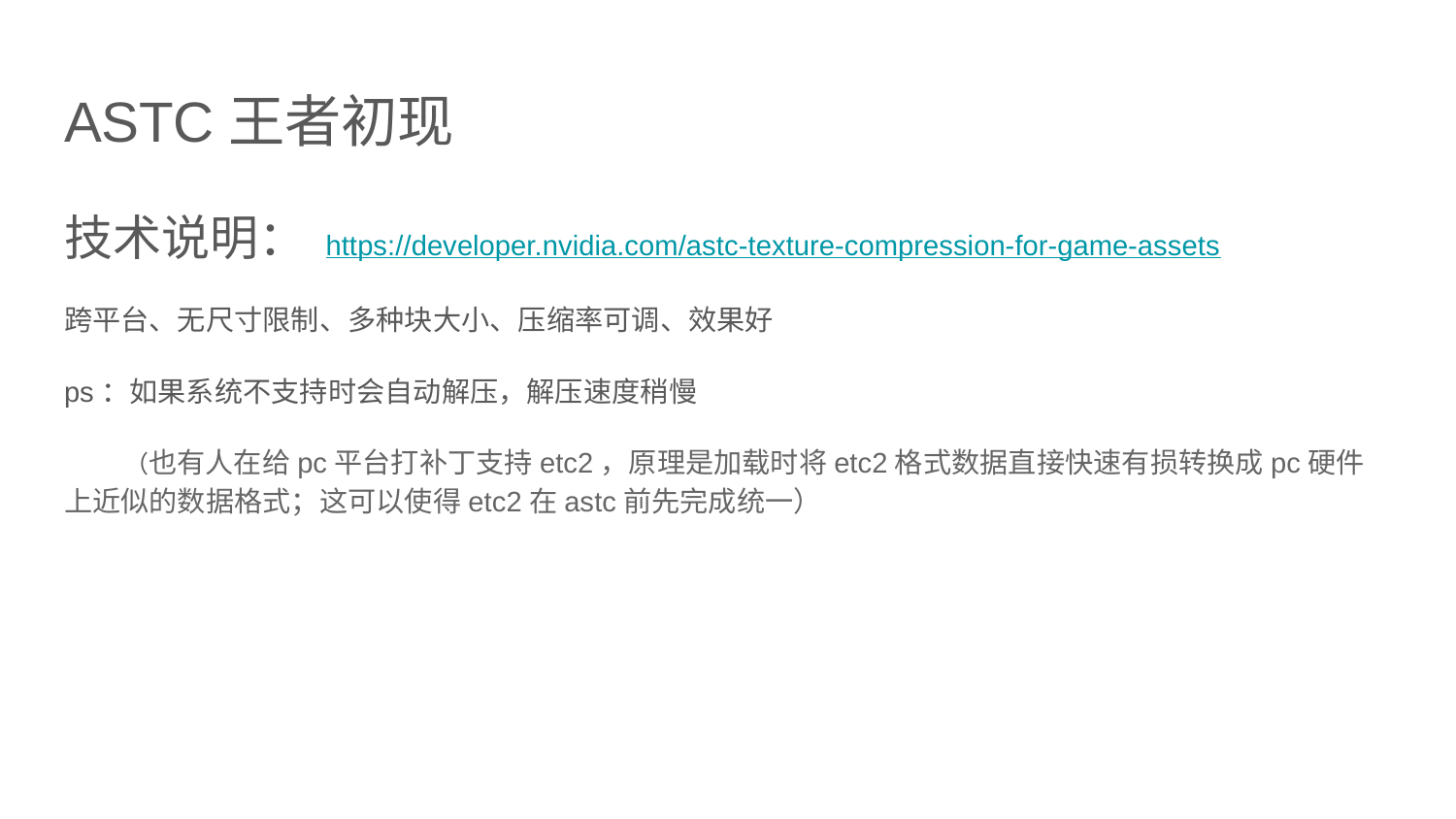

# ASTC王者初现
技术说明： https://developer.nvidia.com/astc-texture-compression-for-game-assets
跨平台、无尺寸限制、多种块大小、压缩率可调、效果好
ps：如果系统不支持时会自动解压，解压速度稍慢
        （也有人在给pc平台打补丁支持etc2，原理是加载时将etc2格式数据直接快速有损转换成pc硬件上近似的数据格式；这可以使得etc2在astc前先完成统一）